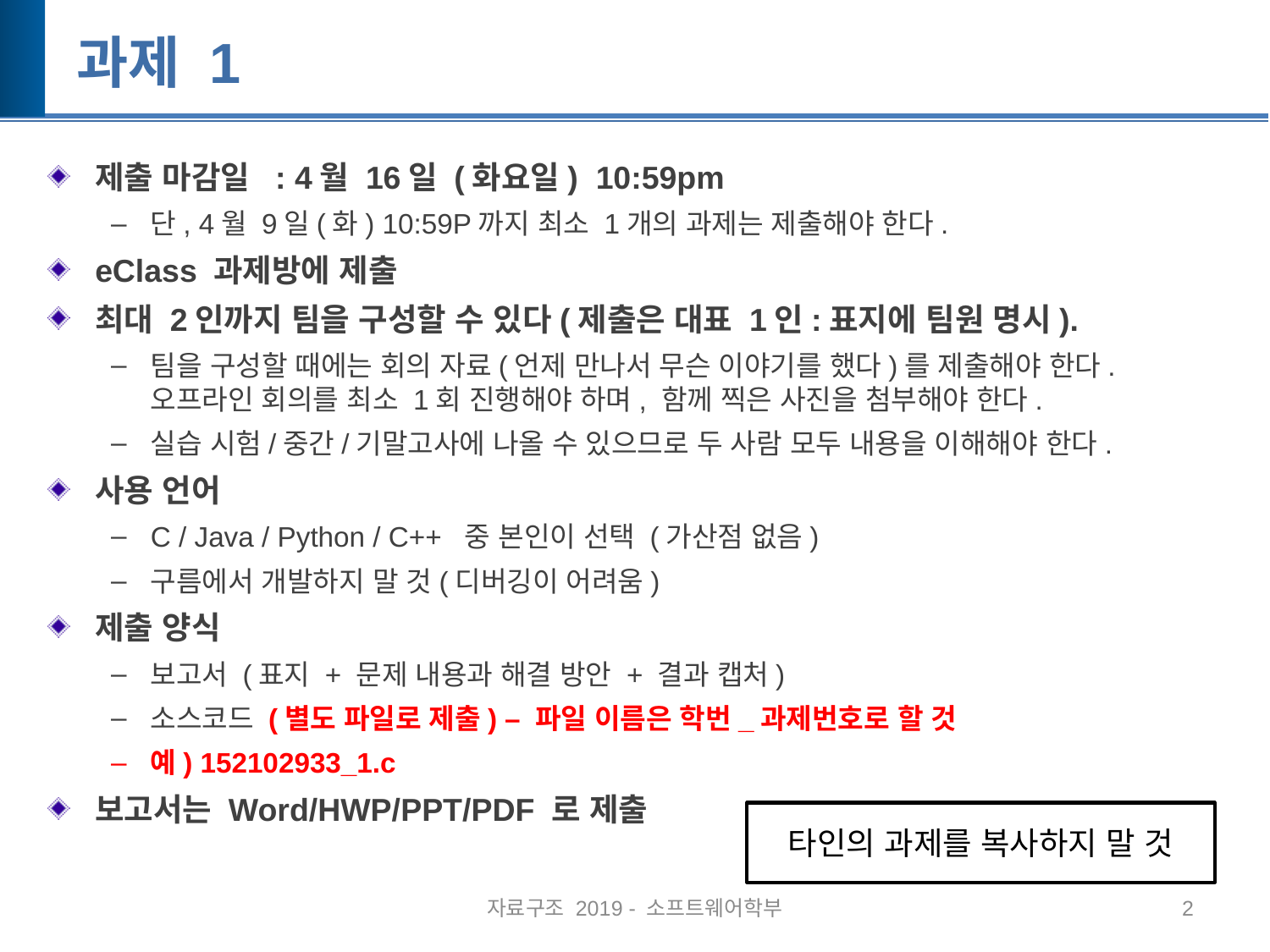

# 과제 1
제출 마감일  : 4월 16일 (화요일)  10:59pm
단, 4월 9일(화) 10:59P까지 최소 1개의 과제는 제출해야 한다.
eClass 과제방에 제출
최대 2인까지 팀을 구성할 수 있다(제출은 대표 1인:표지에 팀원 명시).
팀을 구성할 때에는 회의 자료(언제 만나서 무슨 이야기를 했다)를 제출해야 한다. 오프라인 회의를 최소 1회 진행해야 하며, 함께 찍은 사진을 첨부해야 한다.
실습 시험/중간/기말고사에 나올 수 있으므로 두 사람 모두 내용을 이해해야 한다.
사용 언어
C / Java / Python / C++  중 본인이 선택 (가산점 없음)
구름에서 개발하지 말 것(디버깅이 어려움)
제출 양식
보고서 (표지 + 문제 내용과 해결 방안 + 결과 캡처)
소스코드 (별도 파일로 제출) – 파일 이름은 학번_과제번호로 할 것
예) 152102933_1.c
보고서는 Word/HWP/PPT/PDF 로 제출
타인의 과제를 복사하지 말 것
자료구조 2019 - 소프트웨어학부
2